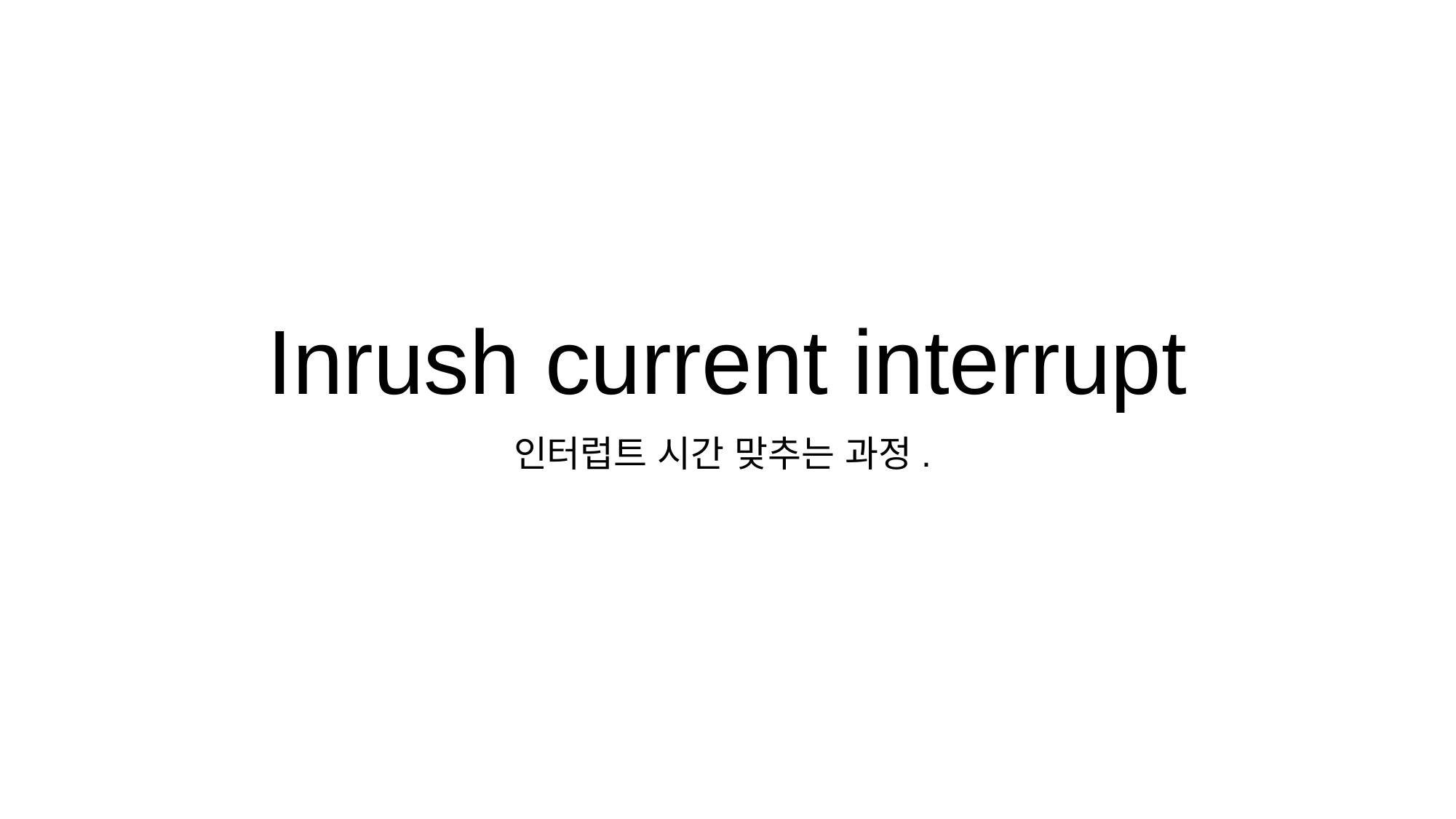

# Inrush current interrupt
인터럽트 시간 맞추는 과정.